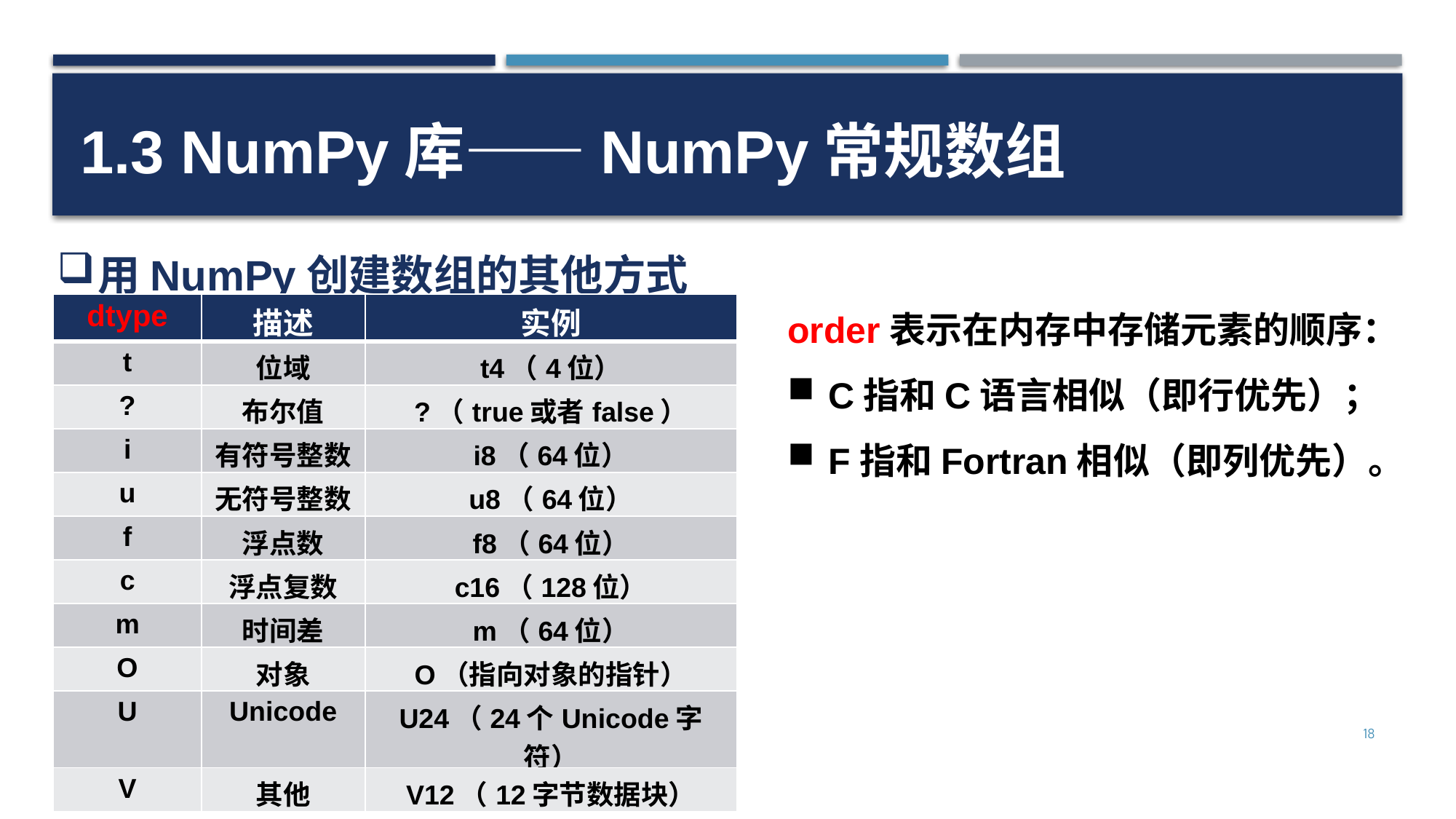

1.3 NumPy库——NumPy常规数组
用NumPy创建数组的其他方式
order表示在内存中存储元素的顺序：
C指和C语言相似（即行优先）；
F指和Fortran相似（即列优先）。
| dtype | 描述 | 实例 |
| --- | --- | --- |
| t | 位域 | t4（4位） |
| ? | 布尔值 | ?（true或者false） |
| i | 有符号整数 | i8（64位） |
| u | 无符号整数 | u8（64位） |
| f | 浮点数 | f8（64位） |
| c | 浮点复数 | c16（128位） |
| m | 时间差 | m（64位） |
| O | 对象 | O（指向对象的指针） |
| U | Unicode | U24（24个Unicode字符） |
| V | 其他 | V12（12字节数据块） |
18